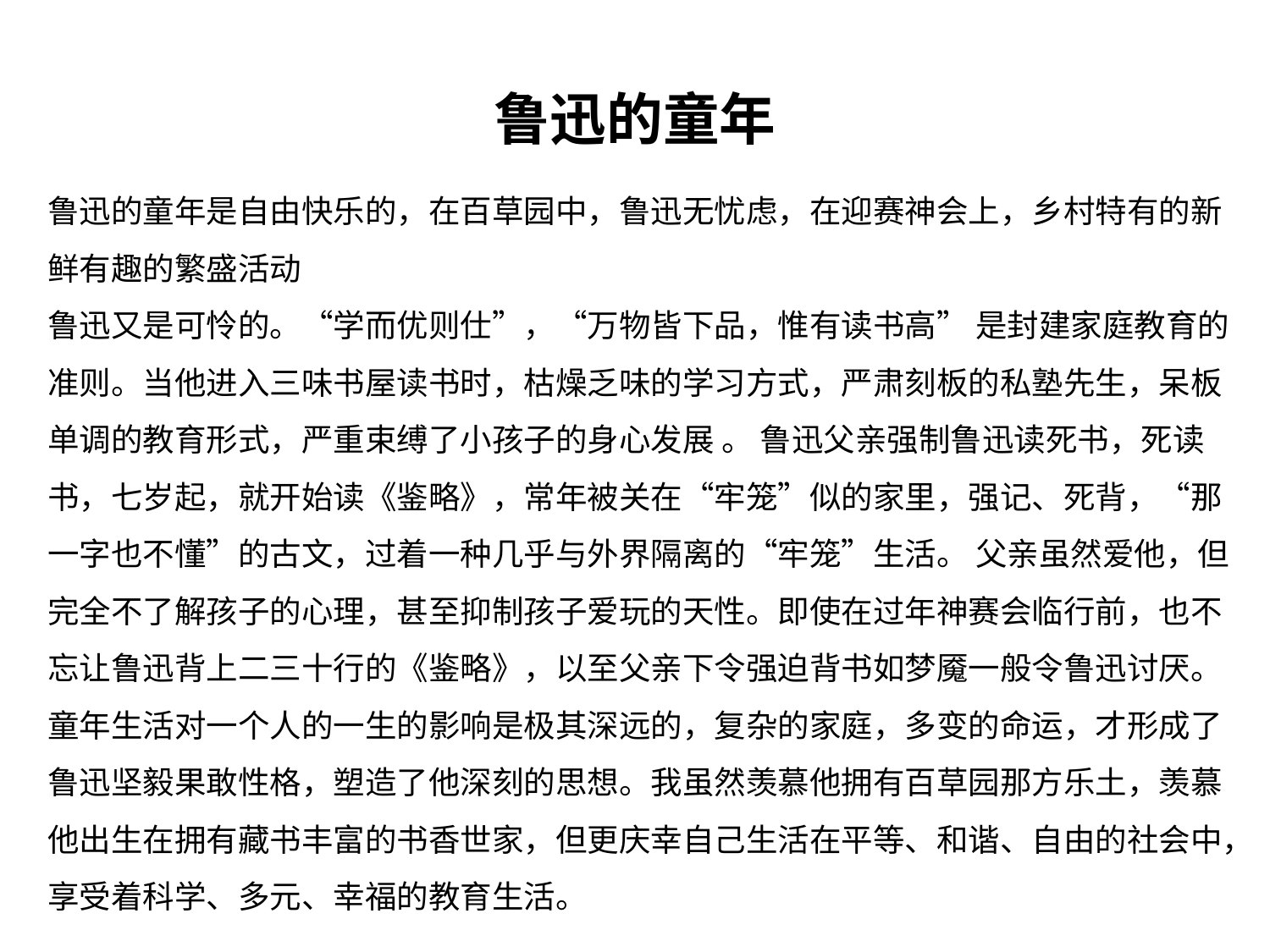

# 鲁迅的童年
鲁迅的童年是自由快乐的，在百草园中，鲁迅无忧虑，在迎赛神会上，乡村特有的新鲜有趣的繁盛活动
鲁迅又是可怜的。“学而优则仕”，“万物皆下品，惟有读书高” 是封建家庭教育的准则。当他进入三味书屋读书时，枯燥乏味的学习方式，严肃刻板的私塾先生，呆板单调的教育形式，严重束缚了小孩子的身心发展 。 鲁迅父亲强制鲁迅读死书，死读书，七岁起，就开始读《鉴略》，常年被关在“牢笼”似的家里，强记、死背，“那一字也不懂”的古文，过着一种几乎与外界隔离的“牢笼”生活。 父亲虽然爱他，但完全不了解孩子的心理，甚至抑制孩子爱玩的天性。即使在过年神赛会临行前，也不忘让鲁迅背上二三十行的《鉴略》，以至父亲下令强迫背书如梦魇一般令鲁迅讨厌。
童年生活对一个人的一生的影响是极其深远的，复杂的家庭，多变的命运，才形成了鲁迅坚毅果敢性格，塑造了他深刻的思想。我虽然羡慕他拥有百草园那方乐土，羡慕他出生在拥有藏书丰富的书香世家，但更庆幸自己生活在平等、和谐、自由的社会中，享受着科学、多元、幸福的教育生活。